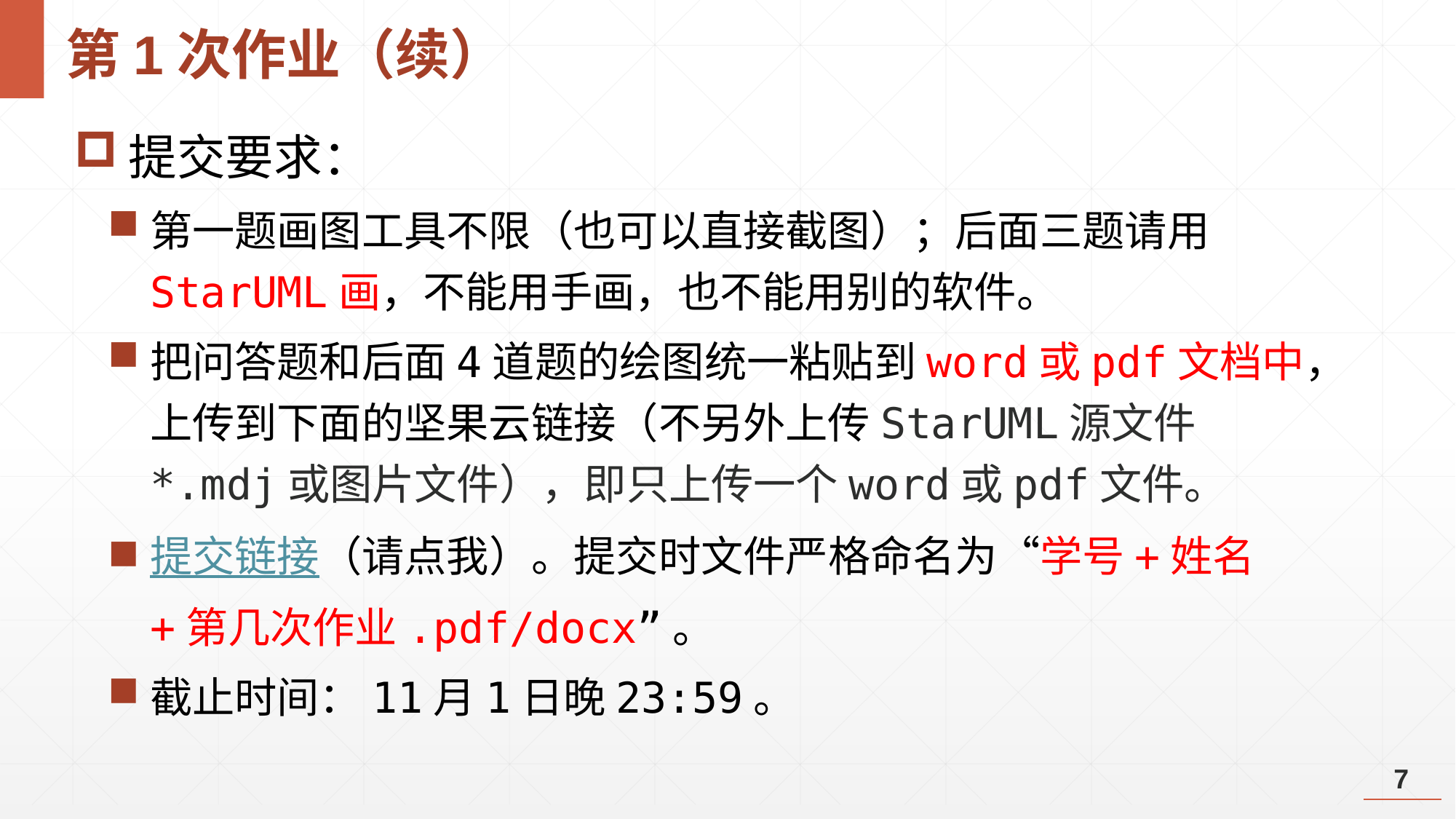

# 第1次作业（续）
提交要求：
第一题画图工具不限（也可以直接截图）；后面三题请用StarUML画，不能用手画，也不能用别的软件。
把问答题和后面4道题的绘图统一粘贴到word或pdf文档中，上传到下面的坚果云链接（不另外上传StarUML源文件*.mdj或图片文件），即只上传一个word或pdf文件。
提交链接（请点我）。提交时文件严格命名为“学号+姓名+第几次作业.pdf/docx”。
截止时间：11月1日晚23:59。
7